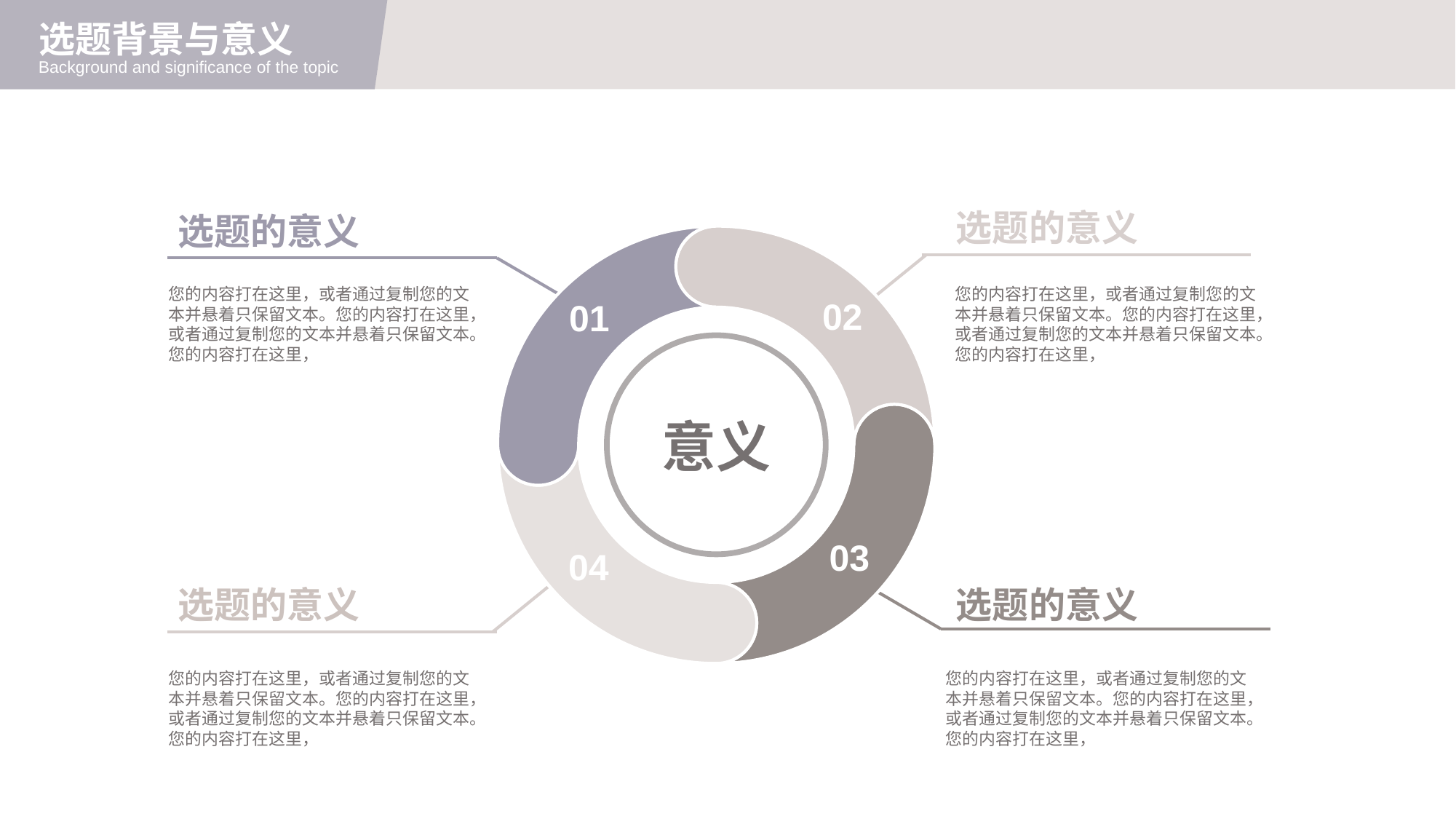

选题背景与意义
Background and significance of the topic
选题的意义
选题的意义

意义

您的内容打在这里，或者通过复制您的文本并悬着只保留文本。您的内容打在这里，或者通过复制您的文本并悬着只保留文本。您的内容打在这里，

您的内容打在这里，或者通过复制您的文本并悬着只保留文本。您的内容打在这里，或者通过复制您的文本并悬着只保留文本。您的内容打在这里，

02
01
03
04
选题的意义
选题的意义
您的内容打在这里，或者通过复制您的文本并悬着只保留文本。您的内容打在这里，或者通过复制您的文本并悬着只保留文本。您的内容打在这里，

您的内容打在这里，或者通过复制您的文本并悬着只保留文本。您的内容打在这里，或者通过复制您的文本并悬着只保留文本。您的内容打在这里，